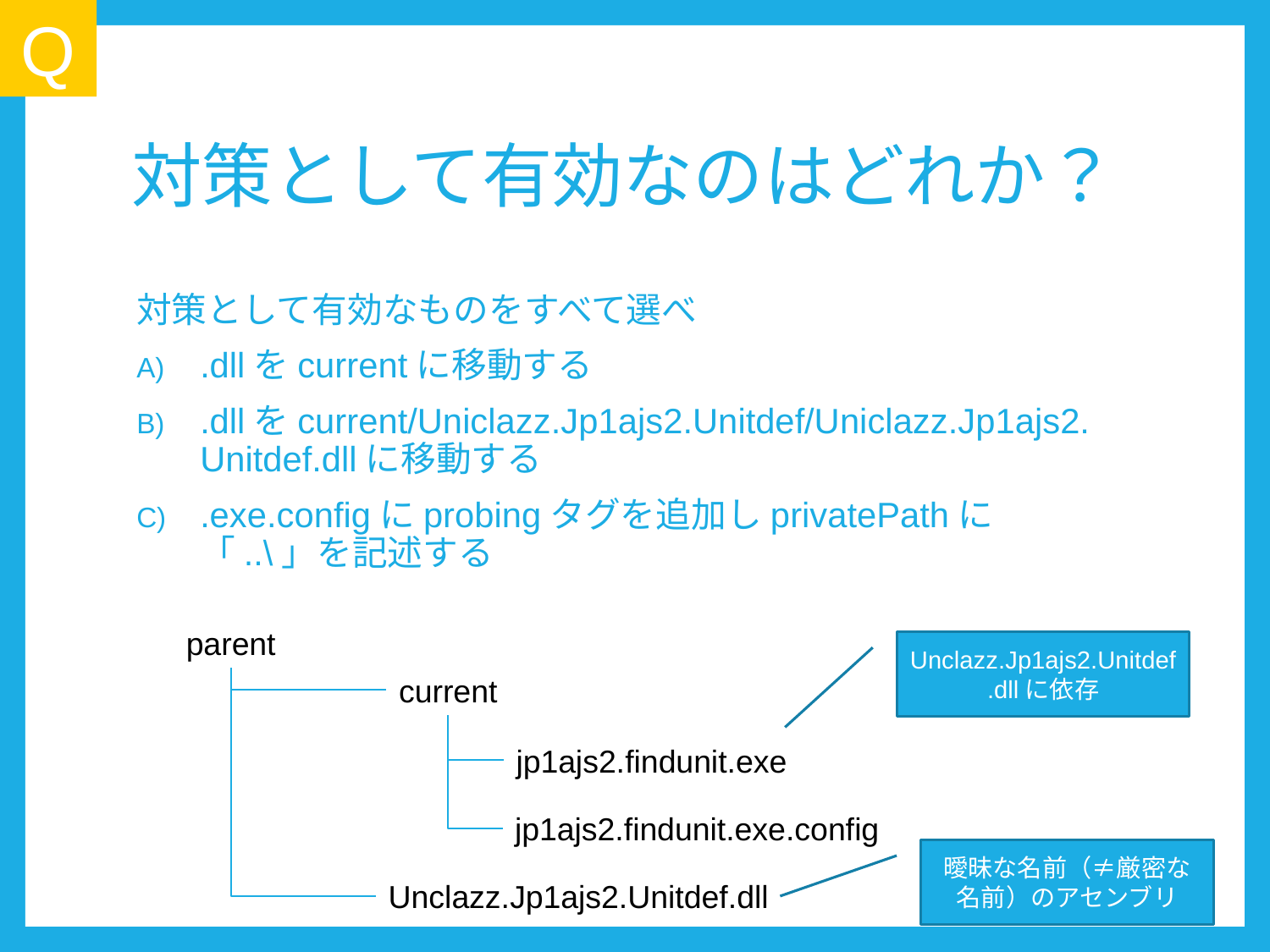

Q
# 対策として有効なのはどれか？
対策として有効なものをすべて選べ
.dllをcurrentに移動する
.dllをcurrent/Uniclazz.Jp1ajs2.Unitdef/Uniclazz.Jp1ajs2.
Unitdef.dllに移動する
.exe.configにprobingタグを追加しprivatePathに
「..\」を記述する
parent
Unclazz.Jp1ajs2.Unitdef.dllに依存
current
jp1ajs2.findunit.exe
jp1ajs2.findunit.exe.config
曖昧な名前（≠厳密な名前）のアセンブリ
Unclazz.Jp1ajs2.Unitdef.dll